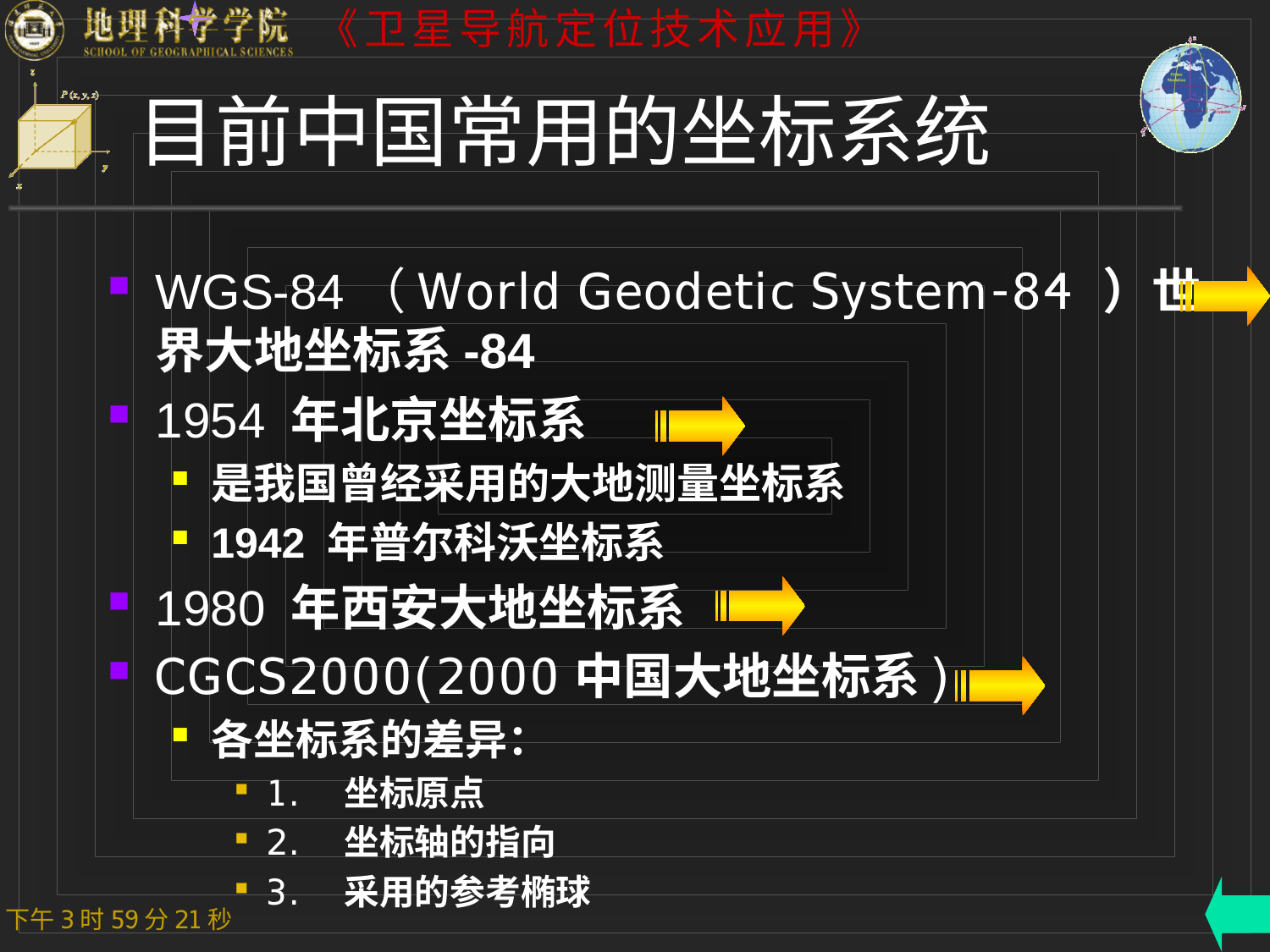

# 目前中国常用的坐标系统
WGS-84（World Geodetic System-84 ）世界大地坐标系-84
1954 年北京坐标系
是我国曾经采用的大地测量坐标系
1942 年普尔科沃坐标系
1980 年西安大地坐标系
CGCS2000(2000中国大地坐标系)
各坐标系的差异：
1.　坐标原点
2.　坐标轴的指向
3.　采用的参考椭球

下午3时59分21秒